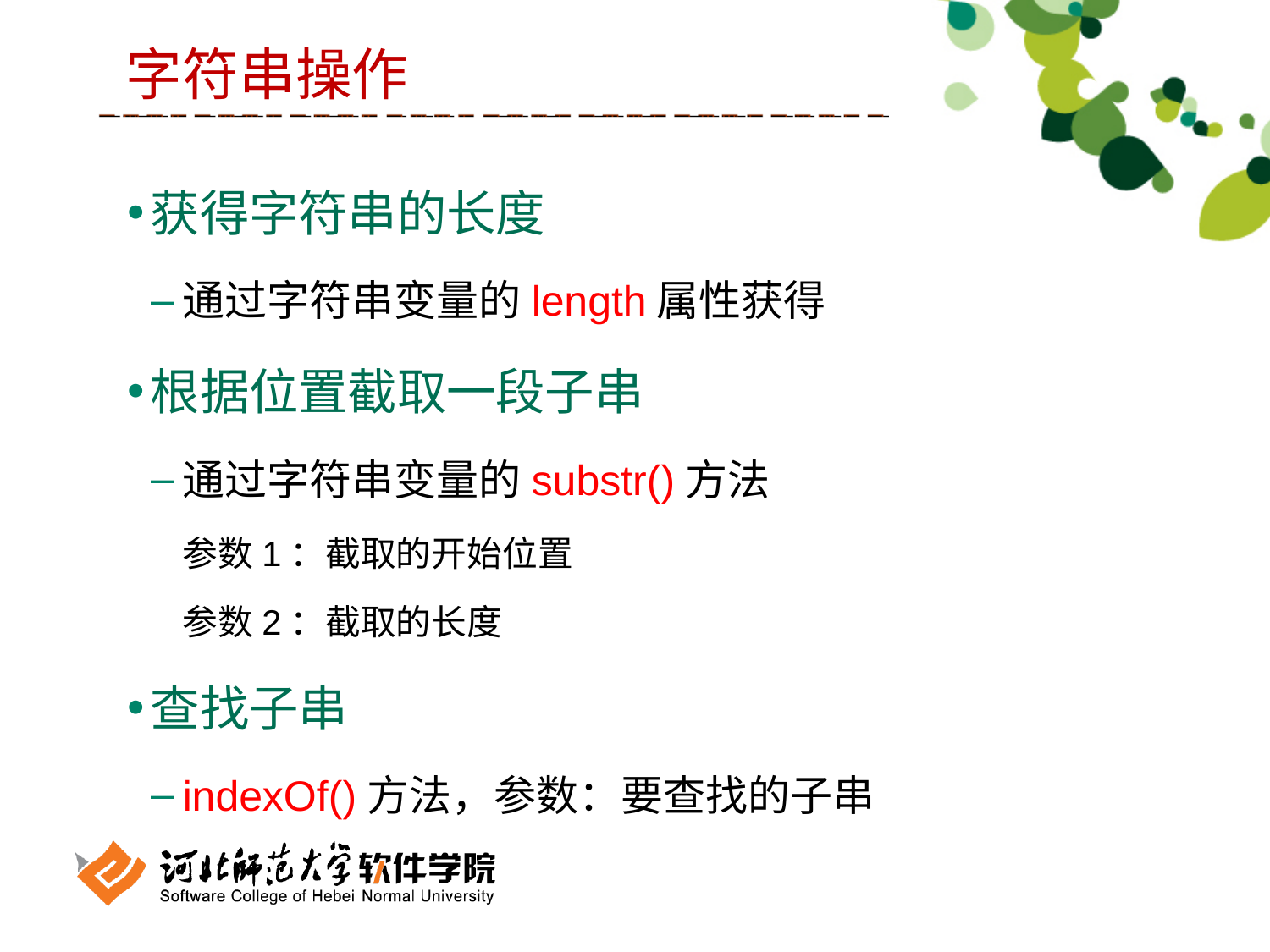

字符串操作
获得字符串的长度
通过字符串变量的length属性获得
根据位置截取一段子串
通过字符串变量的substr()方法
	参数1：截取的开始位置
	参数2：截取的长度
查找子串
indexOf()方法，参数：要查找的子串